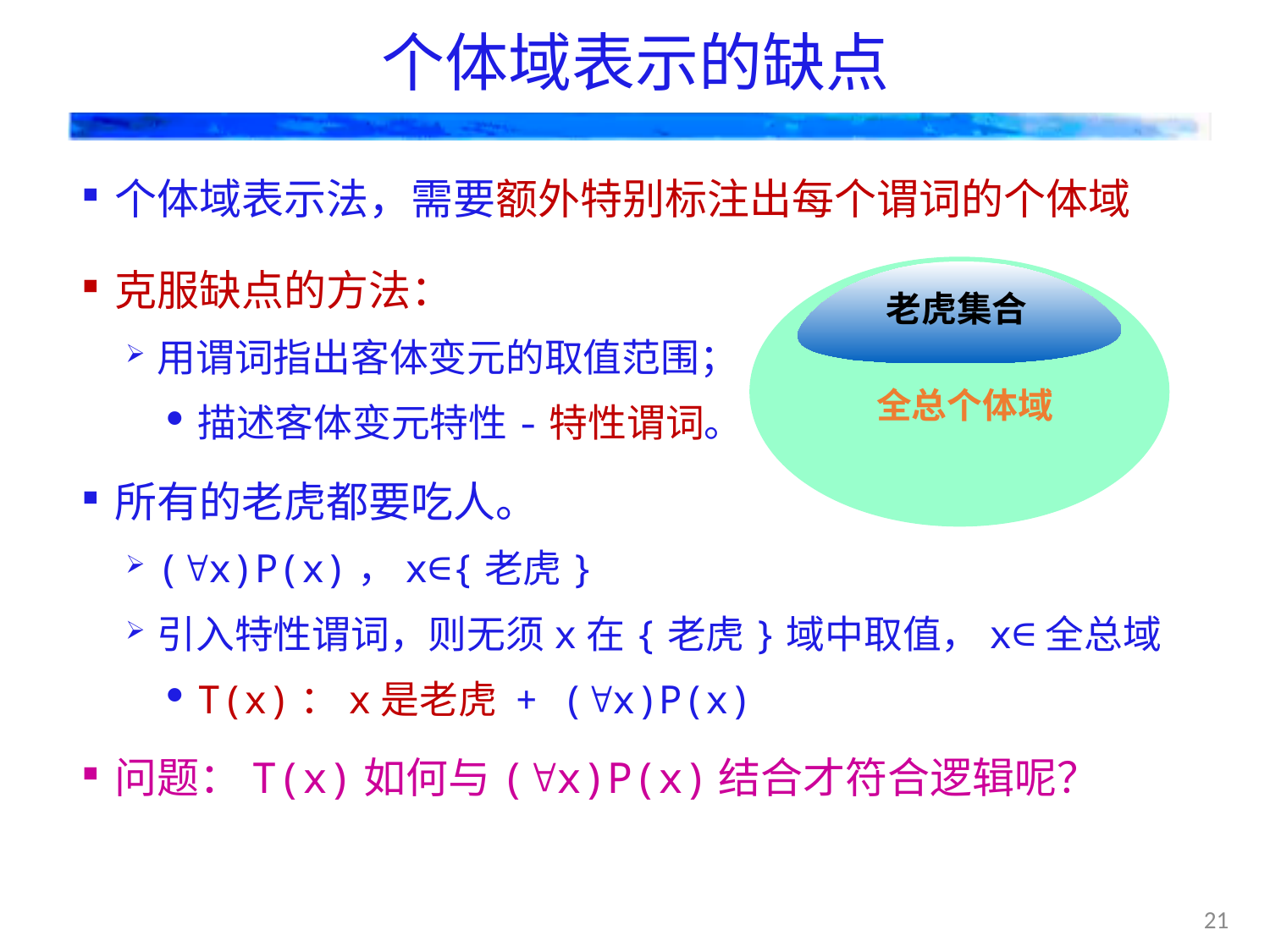

# 个体域表示的缺点
个体域表示法，需要额外特别标注出每个谓词的个体域
克服缺点的方法：
用谓词指出客体变元的取值范围；
描述客体变元特性-特性谓词。
所有的老虎都要吃人。
(∀x)P(x)，x∈{老虎}
引入特性谓词，则无须x在{老虎}域中取值，x∈全总域
T(x)：x是老虎 + (∀x)P(x)
问题：T(x)如何与(∀x)P(x)结合才符合逻辑呢？

老虎集合
全总个体域
21